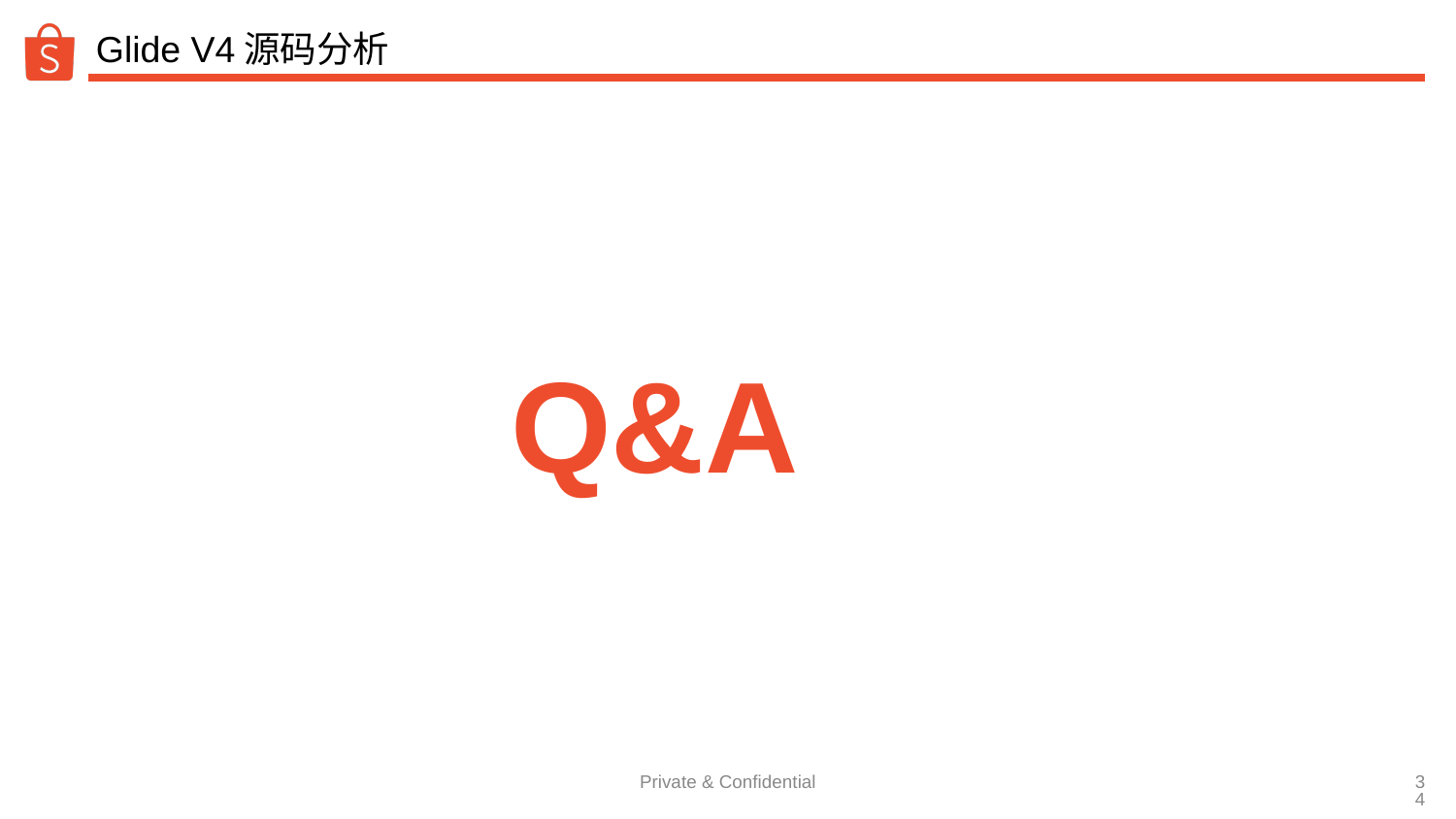

Glide V4源码分析
Q&A
Private & Confidential
34